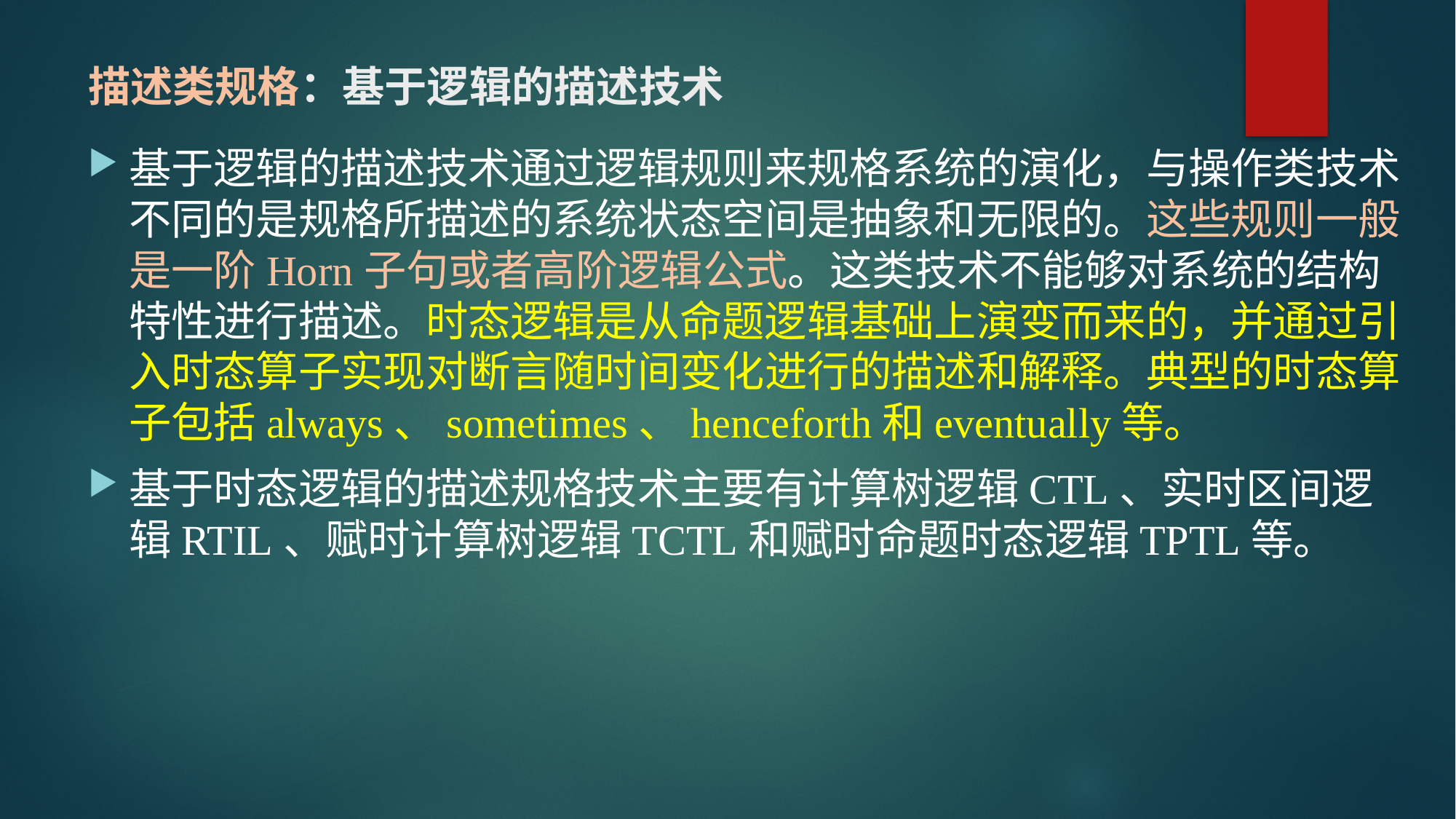

# 描述类规格：基于逻辑的描述技术
基于逻辑的描述技术通过逻辑规则来规格系统的演化，与操作类技术不同的是规格所描述的系统状态空间是抽象和无限的。这些规则一般是一阶Horn子句或者高阶逻辑公式。这类技术不能够对系统的结构特性进行描述。时态逻辑是从命题逻辑基础上演变而来的，并通过引入时态算子实现对断言随时间变化进行的描述和解释。典型的时态算子包括always、sometimes、henceforth和eventually等。
基于时态逻辑的描述规格技术主要有计算树逻辑CTL、实时区间逻辑RTIL、赋时计算树逻辑TCTL和赋时命题时态逻辑TPTL等。